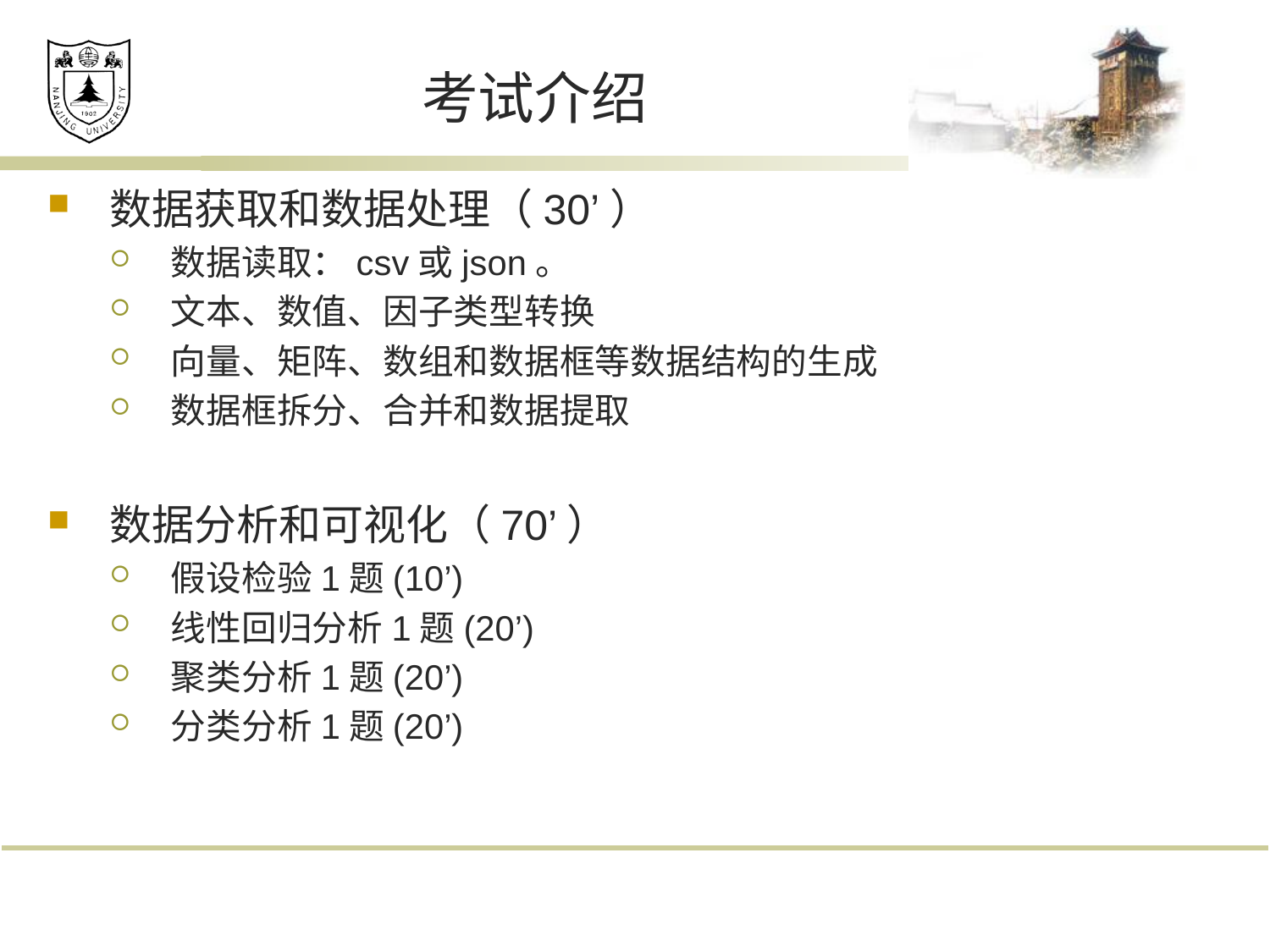

# 考试介绍
数据获取和数据处理（30’）
数据读取：csv或json。
文本、数值、因子类型转换
向量、矩阵、数组和数据框等数据结构的生成
数据框拆分、合并和数据提取

数据分析和可视化（70’）
假设检验1题(10’)
线性回归分析1题(20’)
聚类分析1题(20’)
分类分析1题(20’)